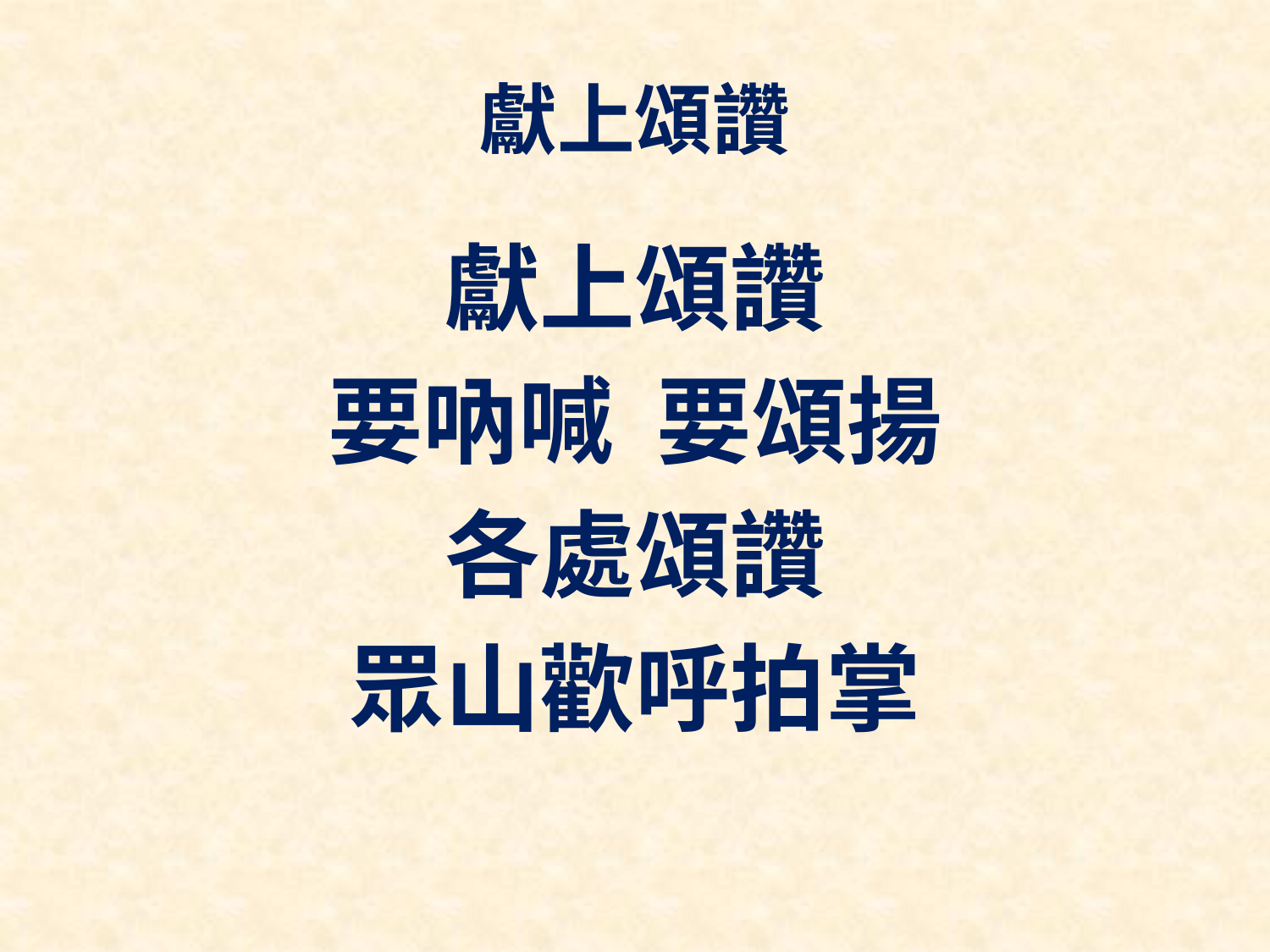

# 獻上頌讚
獻上頌讚
要吶喊  要頌揚
各處頌讚
眾山歡呼拍掌